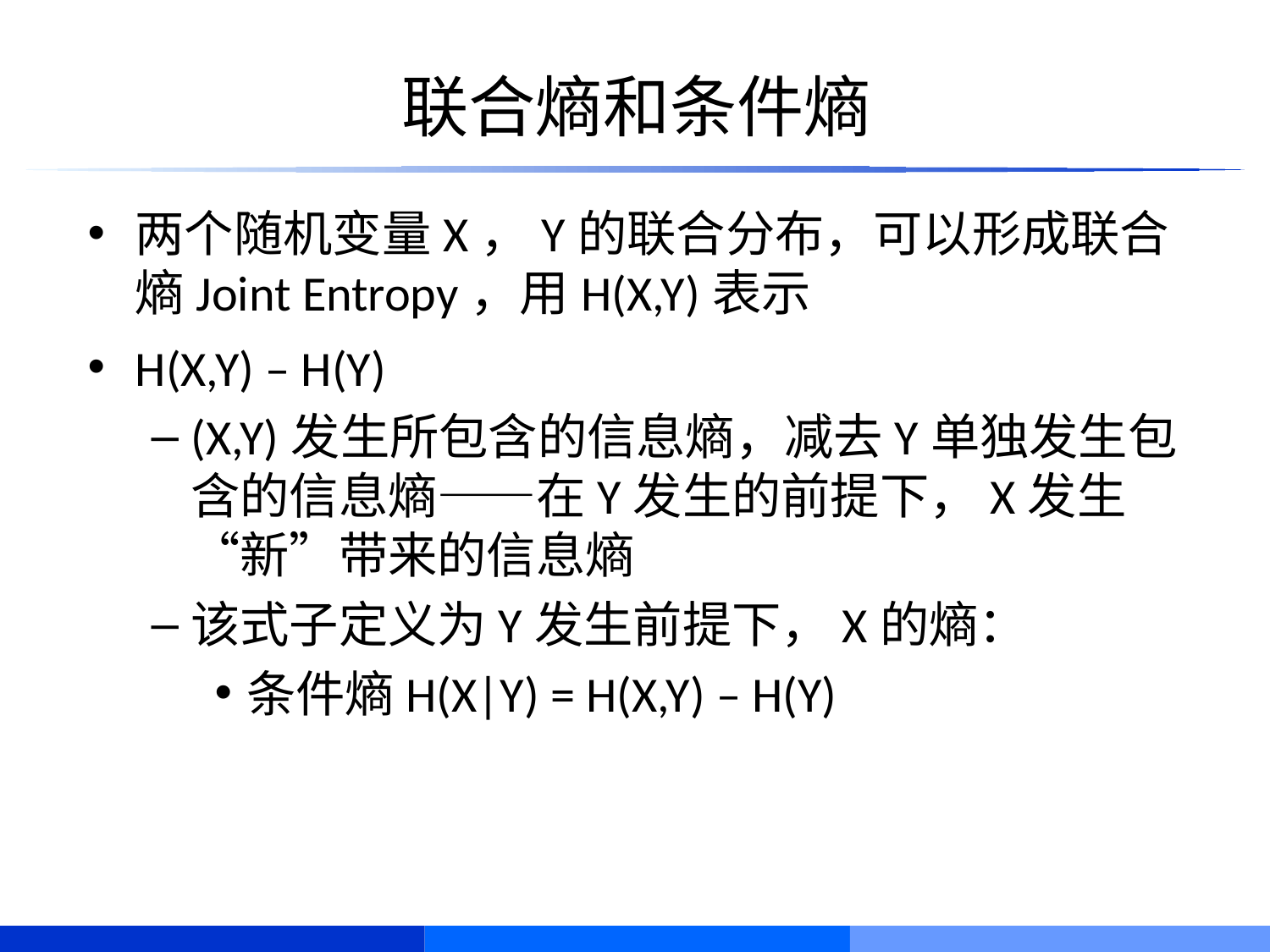

# 联合熵和条件熵
两个随机变量X，Y的联合分布，可以形成联合熵Joint Entropy，用H(X,Y)表示
H(X,Y) – H(Y)
(X,Y)发生所包含的信息熵，减去Y单独发生包含的信息熵——在Y发生的前提下，X发生“新”带来的信息熵
该式子定义为Y发生前提下，X的熵：
条件熵H(X|Y) = H(X,Y) – H(Y)